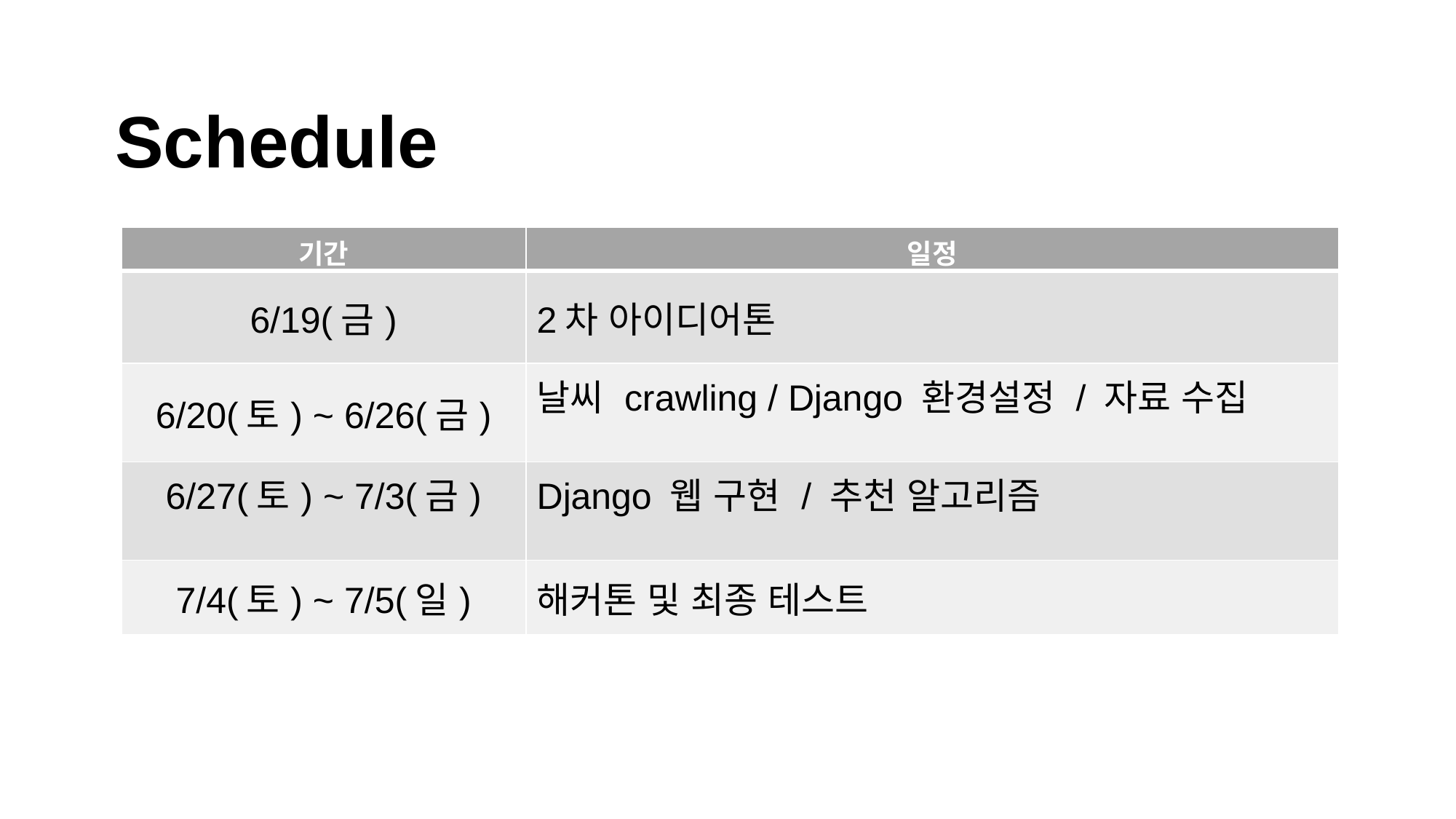

Schedule
| 기간 | 일정 |
| --- | --- |
| 6/19(금) | 2차 아이디어톤 |
| 6/20(토) ~ 6/26(금) | 날씨 crawling / Django 환경설정 / 자료 수집 |
| 6/27(토) ~ 7/3(금) | Django 웹 구현 / 추천 알고리즘 |
| 7/4(토) ~ 7/5(일) | 해커톤 및 최종 테스트 |